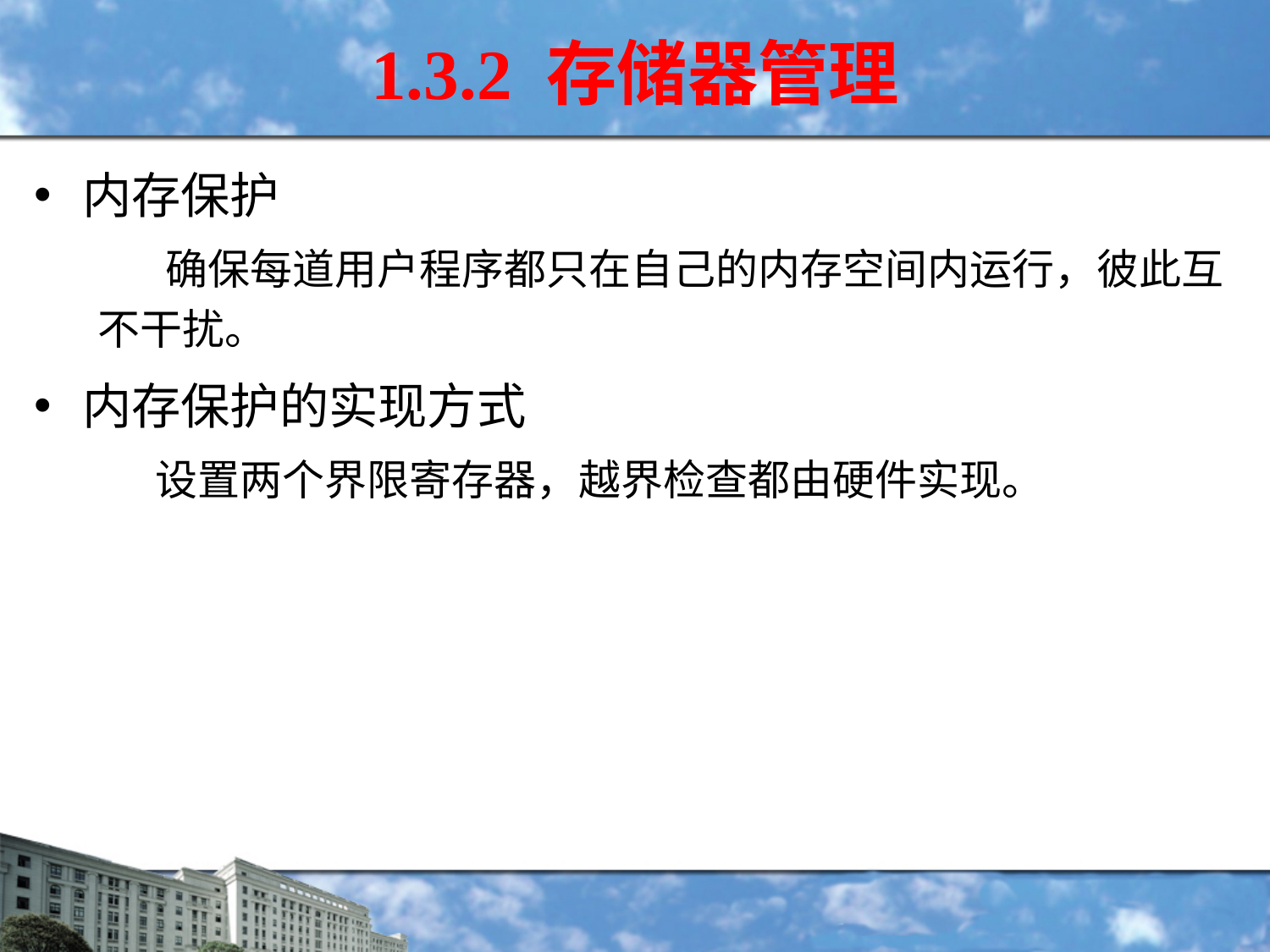

# 1.3.2 存储器管理
内存保护
      确保每道用户程序都只在自己的内存空间内运行，彼此互不干扰。
内存保护的实现方式
     设置两个界限寄存器，越界检查都由硬件实现。